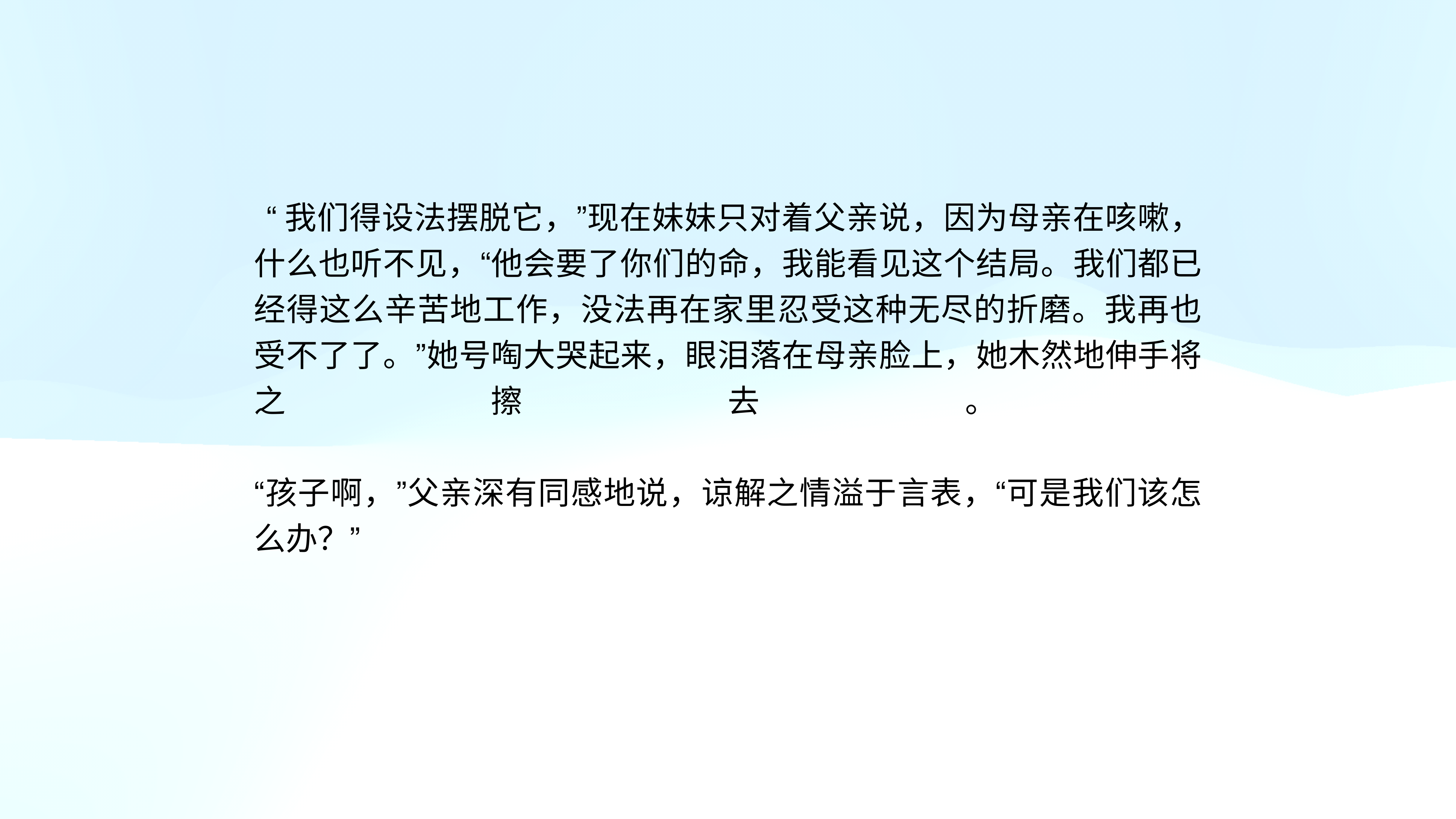

“我们得设法摆脱它，”现在妹妹只对着父亲说，因为母亲在咳嗽，什么也听不见，“他会要了你们的命，我能看见这个结局。我们都已经得这么辛苦地工作，没法再在家里忍受这种无尽的折磨。我再也受不了了。”她号啕大哭起来，眼泪落在母亲脸上，她木然地伸手将之擦去。
“孩子啊，”父亲深有同感地说，谅解之情溢于言表，“可是我们该怎么办？”